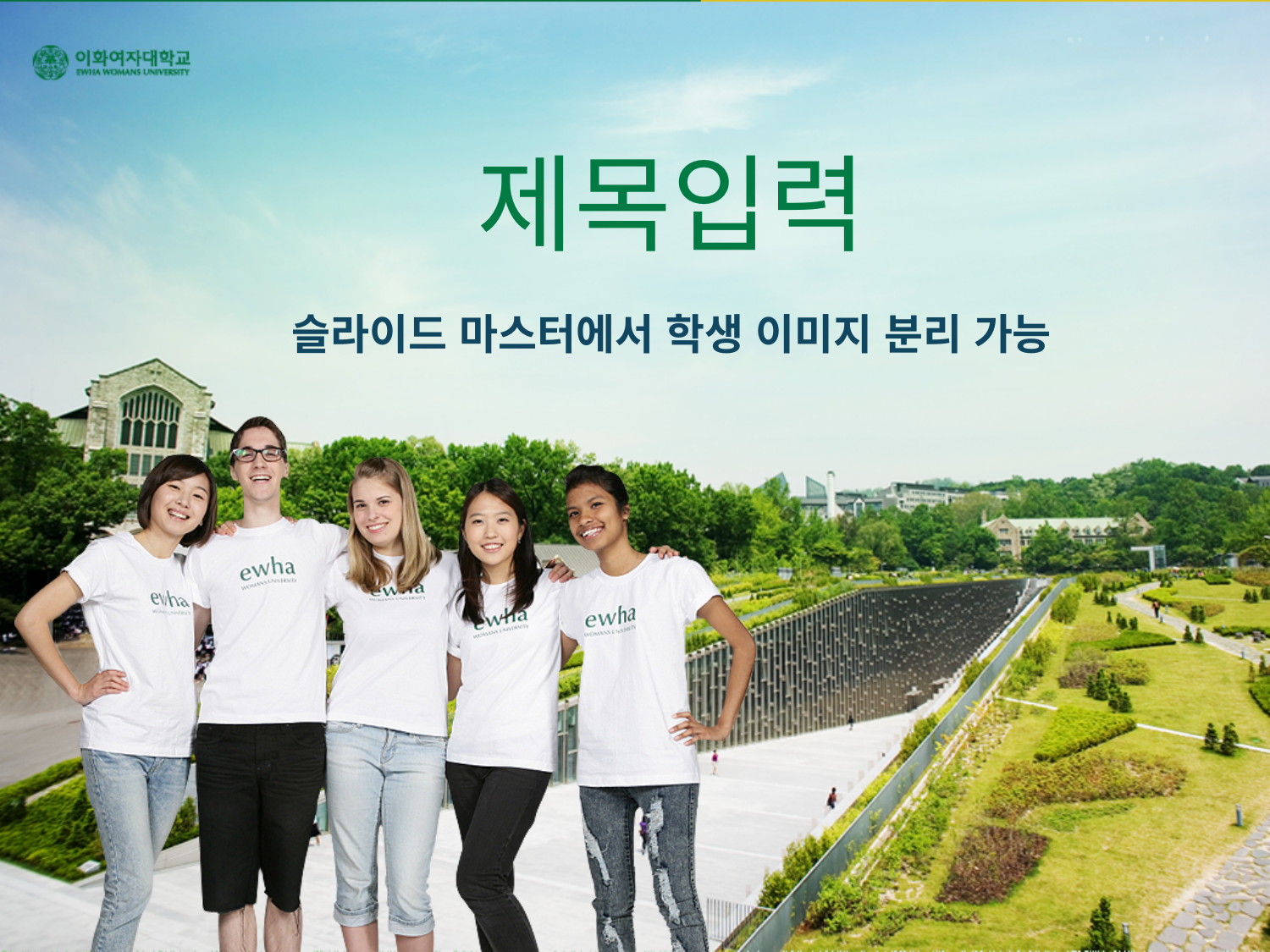

# 제목입력
슬라이드 마스터에서 학생 이미지 분리 가능